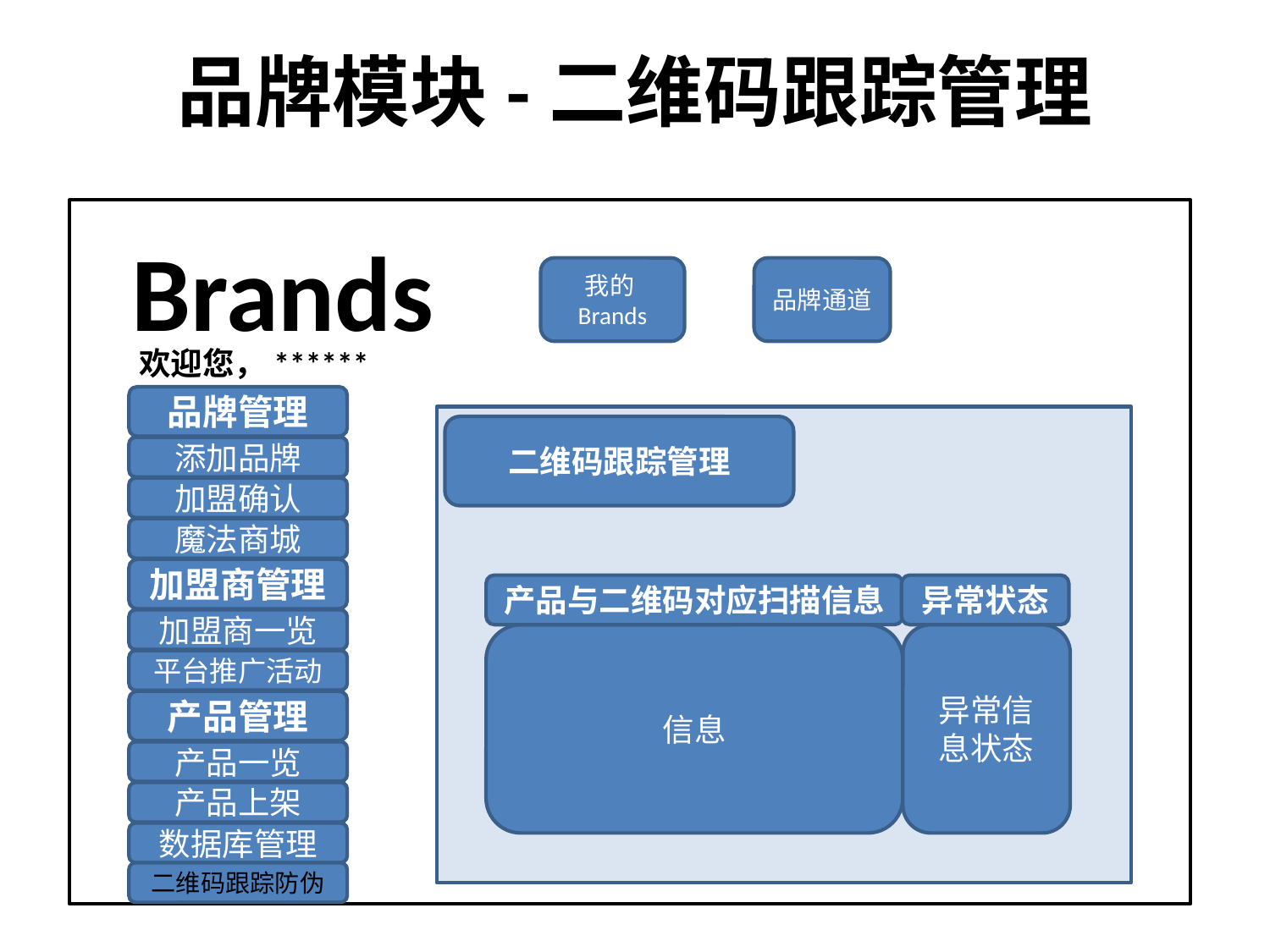

# 品牌模块-二维码跟踪管理

Brands
我的Brands
品牌通道
欢迎您，******
品牌管理

二维码跟踪管理
添加品牌
加盟确认
魔法商城
加盟商管理
产品与二维码对应扫描信息
异常状态
加盟商一览
信息
异常信息状态
平台推广活动
产品管理
产品一览
产品上架
数据库管理
二维码跟踪防伪